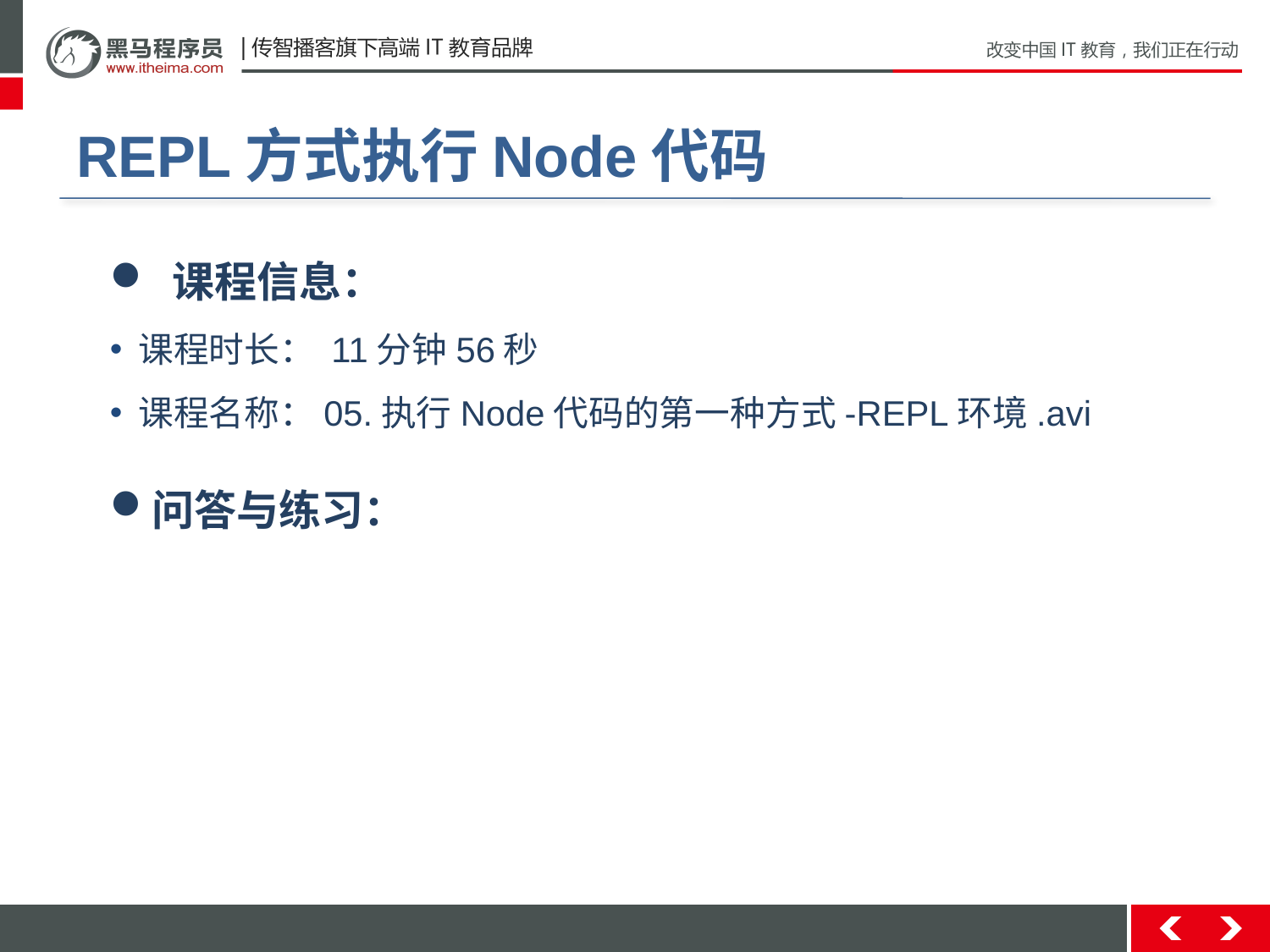

# REPL方式执行Node代码
 课程信息：
 课程时长： 11分钟56秒
 课程名称：05.执行Node代码的第一种方式-REPL环境.avi
问答与练习：